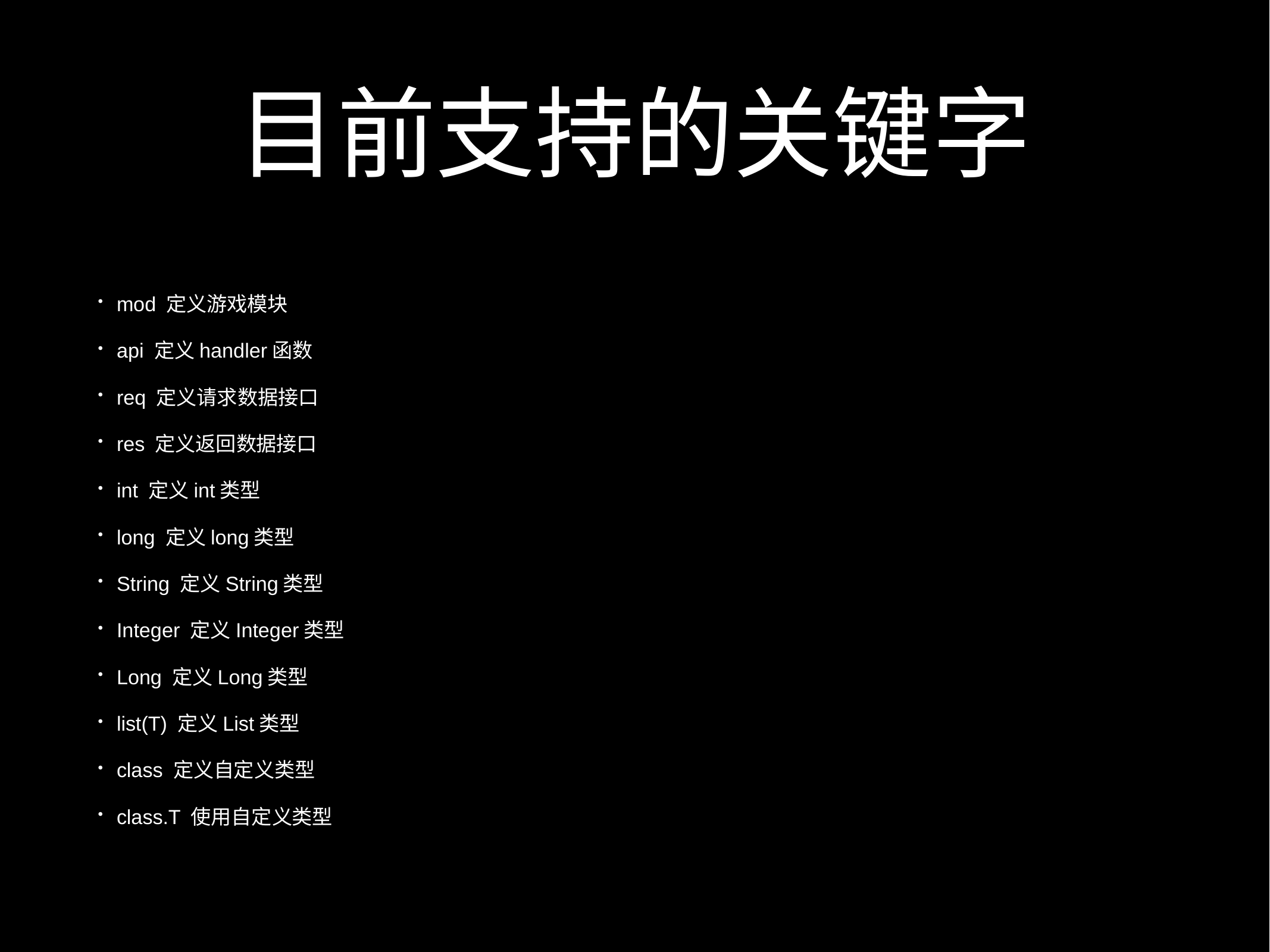

# 目前支持的关键字
mod 定义游戏模块
api 定义handler函数
req 定义请求数据接口
res 定义返回数据接口
int 定义int类型
long 定义long类型
String 定义String类型
Integer 定义Integer类型
Long 定义Long类型
list(T) 定义List类型
class 定义自定义类型
class.T 使用自定义类型